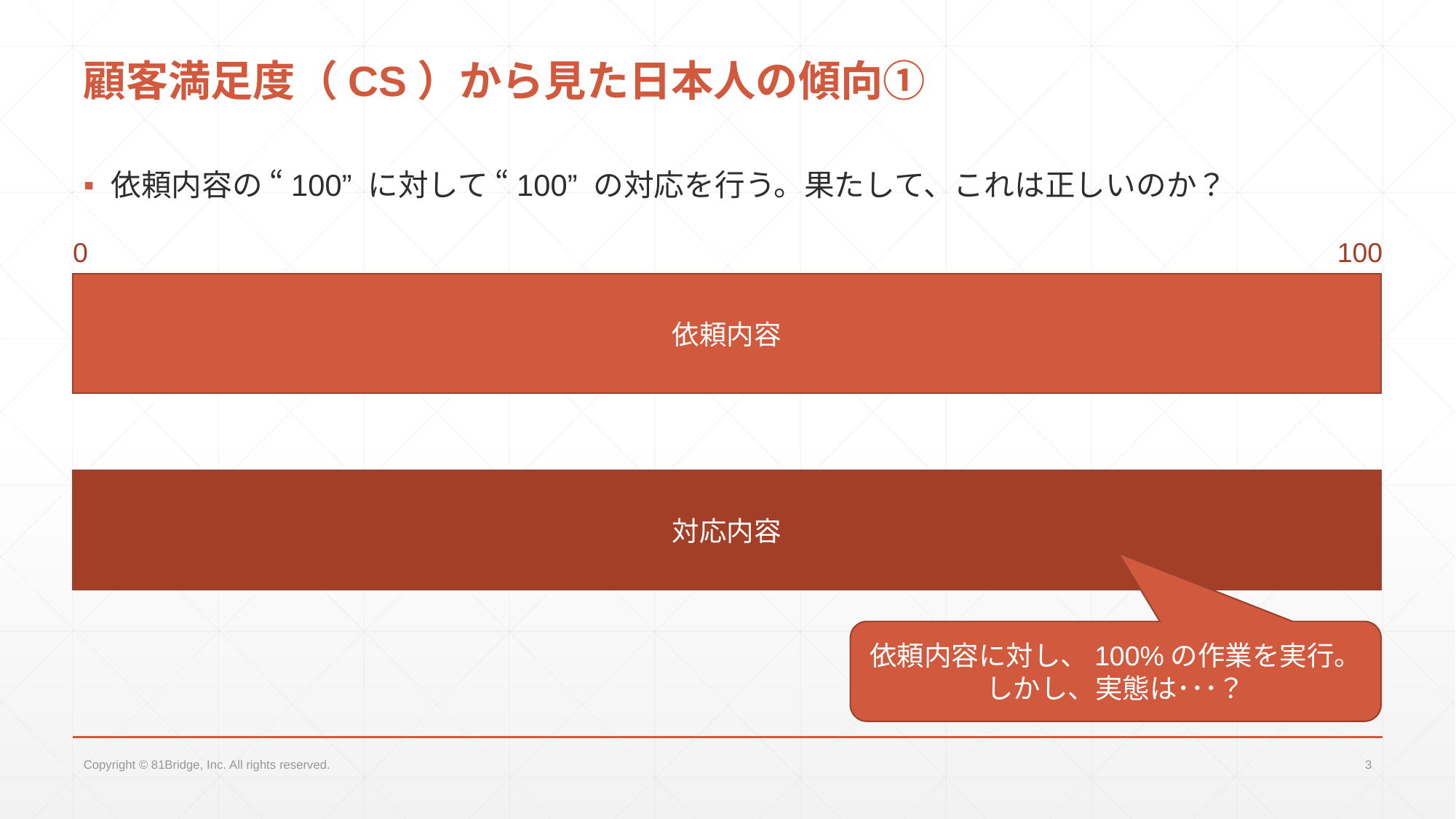

# 顧客満足度（CS）から見た日本人の傾向①
依頼内容の “100” に対して “100” の対応を行う。果たして、これは正しいのか？
0
100
依頼内容
対応内容
依頼内容に対し、100%の作業を実行。
しかし、実態は･･･？
Copyright © 81Bridge, Inc. All rights reserved.
3